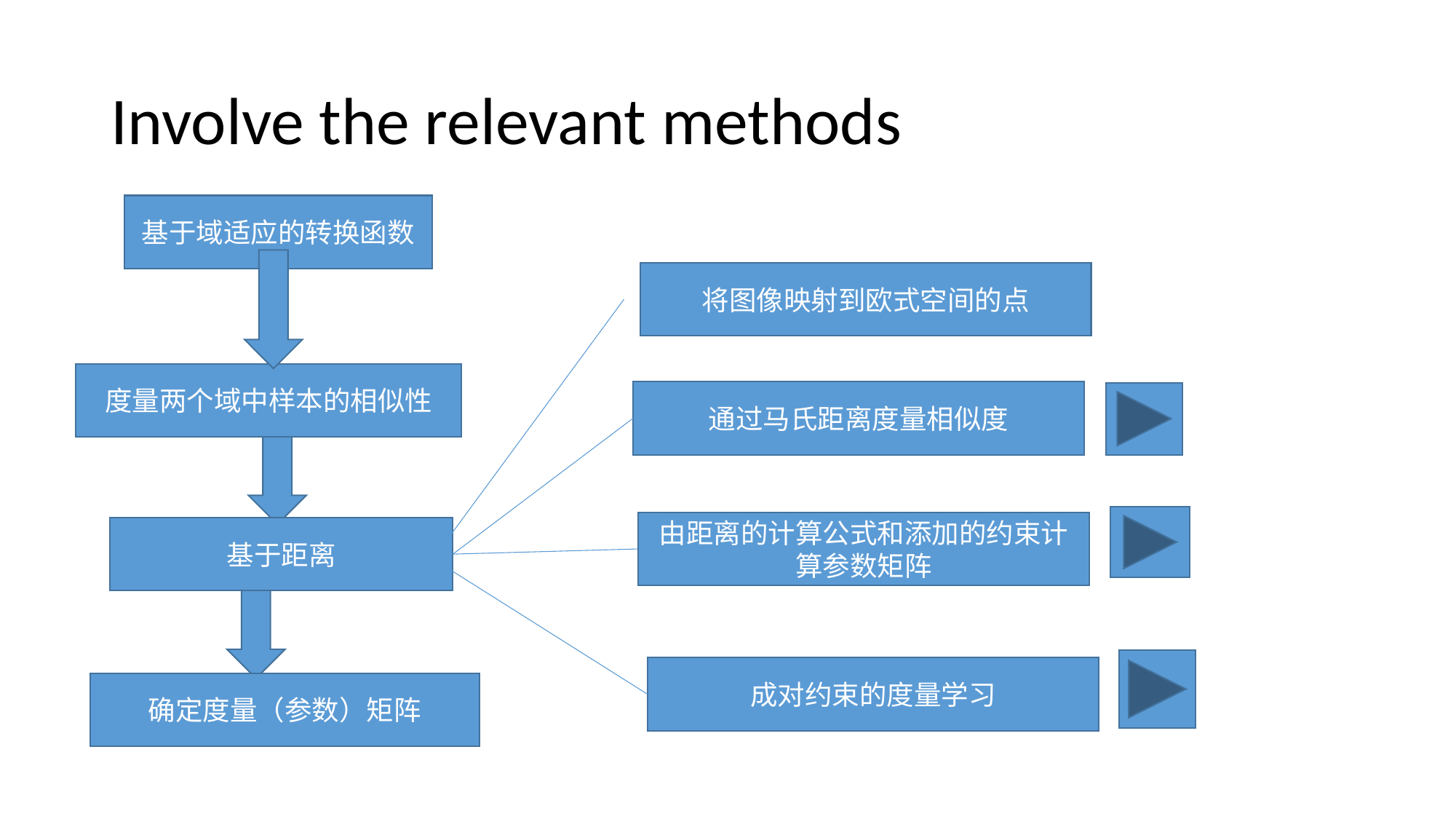

# Involve the relevant methods

基于域适应的转换函数

将图像映射到欧式空间的点
度量两个域中样本的相似性
通过马氏距离度量相似度

由距离的计算公式和添加的约束计算参数矩阵
基于距离

成对约束的度量学习
确定度量（参数）矩阵